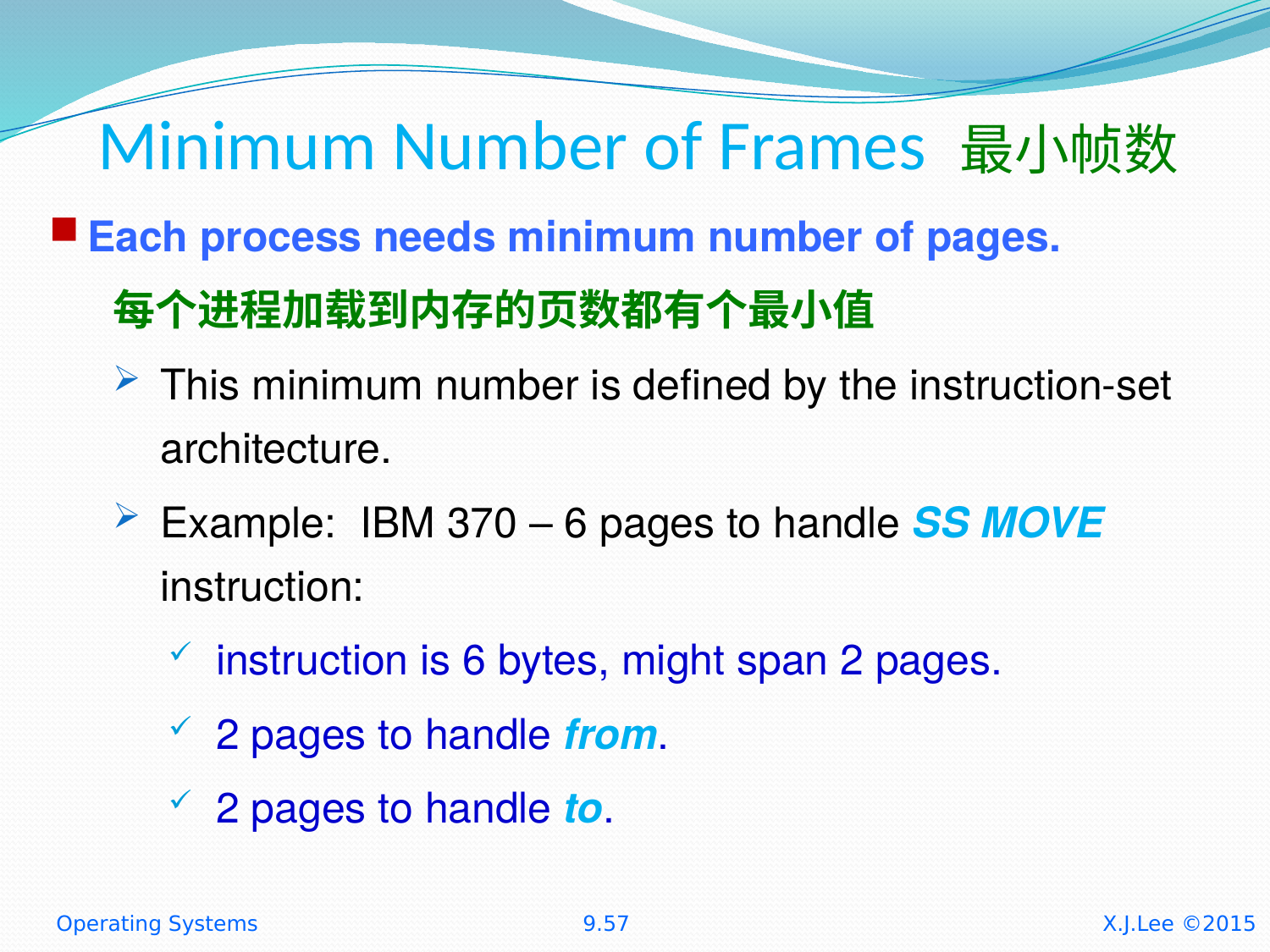

# Minimum Number of Frames 最小帧数
Each process needs minimum number of pages.
每个进程加载到内存的页数都有个最小值
This minimum number is defined by the instruction-set architecture.
Example:  IBM 370 – 6 pages to handle SS MOVE instruction:
instruction is 6 bytes, might span 2 pages.
2 pages to handle from.
2 pages to handle to.
Operating Systems
9.57
X.J.Lee ©2015